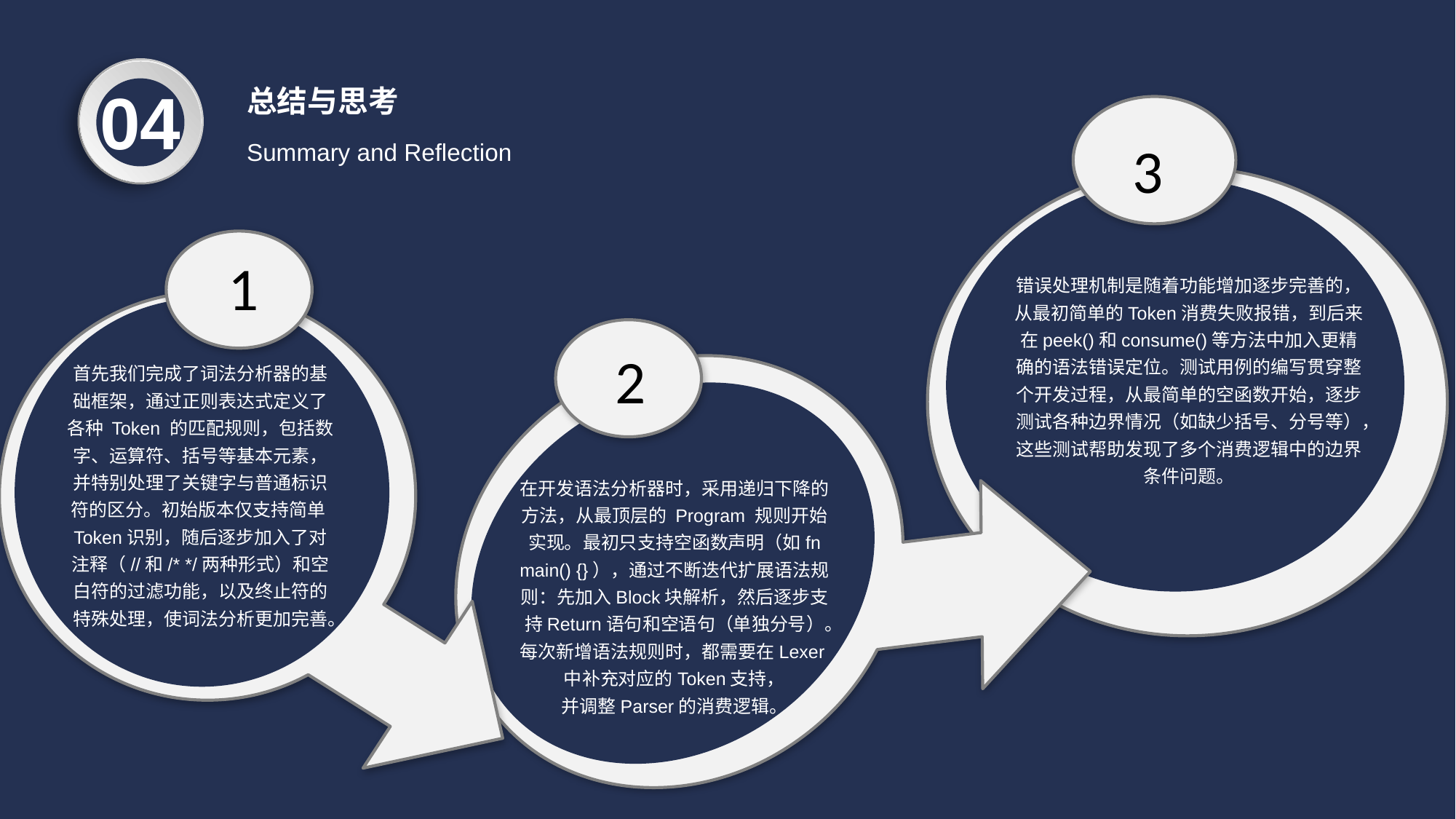

04
总结与思考

3
Summary and Reflection
1

错误处理机制是随着功能增加逐步完善的，从最初简单的Token消费失败报错，到后来在peek()和consume()等方法中加入更精确的语法错误定位。测试用例的编写贯穿整个开发过程，从最简单的空函数开始，逐步测试各种边界情况（如缺少括号、分号等），这些测试帮助发现了多个消费逻辑中的边界条件问题。
2

首先我们完成了词法分析器的基础框架，通过正则表达式定义了各种 Token 的匹配规则，包括数字、运算符、括号等基本元素，并特别处理了关键字与普通标识符的区分。初始版本仅支持简单Token识别，随后逐步加入了对注释（//和/* */两种形式）和空白符的过滤功能，以及终止符的特殊处理，使词法分析更加完善。
在开发语法分析器时，采用递归下降的方法，从最顶层的 Program 规则开始实现。最初只支持空函数声明（如fn main() {}），通过不断迭代扩展语法规则：先加入Block块解析，然后逐步支持Return语句和空语句（单独分号）。每次新增语法规则时，都需要在Lexer中补充对应的Token支持，
并调整Parser的消费逻辑。